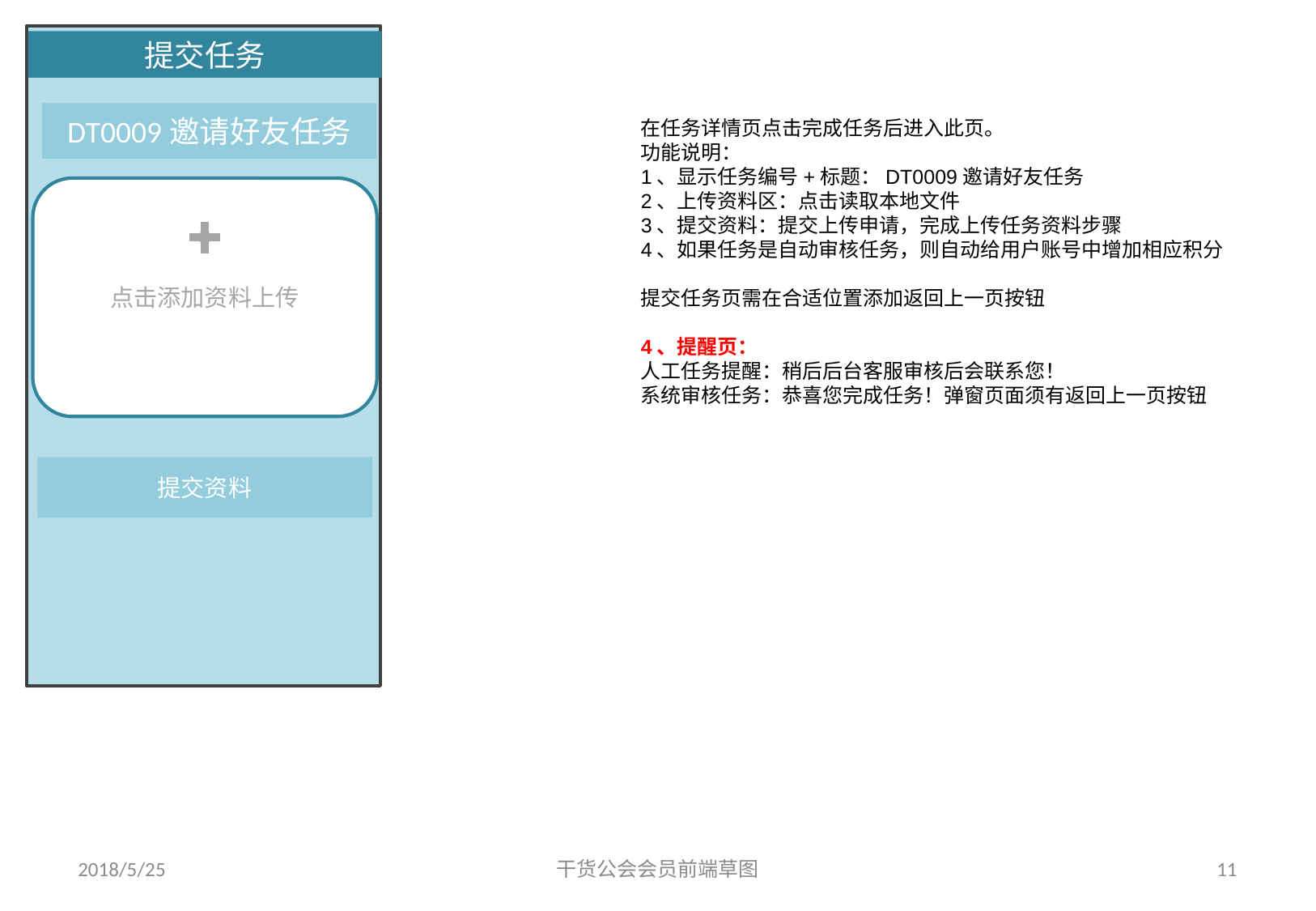

提交任务
DT0009邀请好友任务
点击添加资料上传
提交资料
在任务详情页点击完成任务后进入此页。
功能说明：
1、显示任务编号+标题：DT0009邀请好友任务
2、上传资料区：点击读取本地文件
3、提交资料：提交上传申请，完成上传任务资料步骤
4、如果任务是自动审核任务，则自动给用户账号中增加相应积分

提交任务页需在合适位置添加返回上一页按钮

4、提醒页：
人工任务提醒：稍后后台客服审核后会联系您！
系统审核任务：恭喜您完成任务！弹窗页面须有返回上一页按钮

2018/5/25
干货公会会员前端草图
11